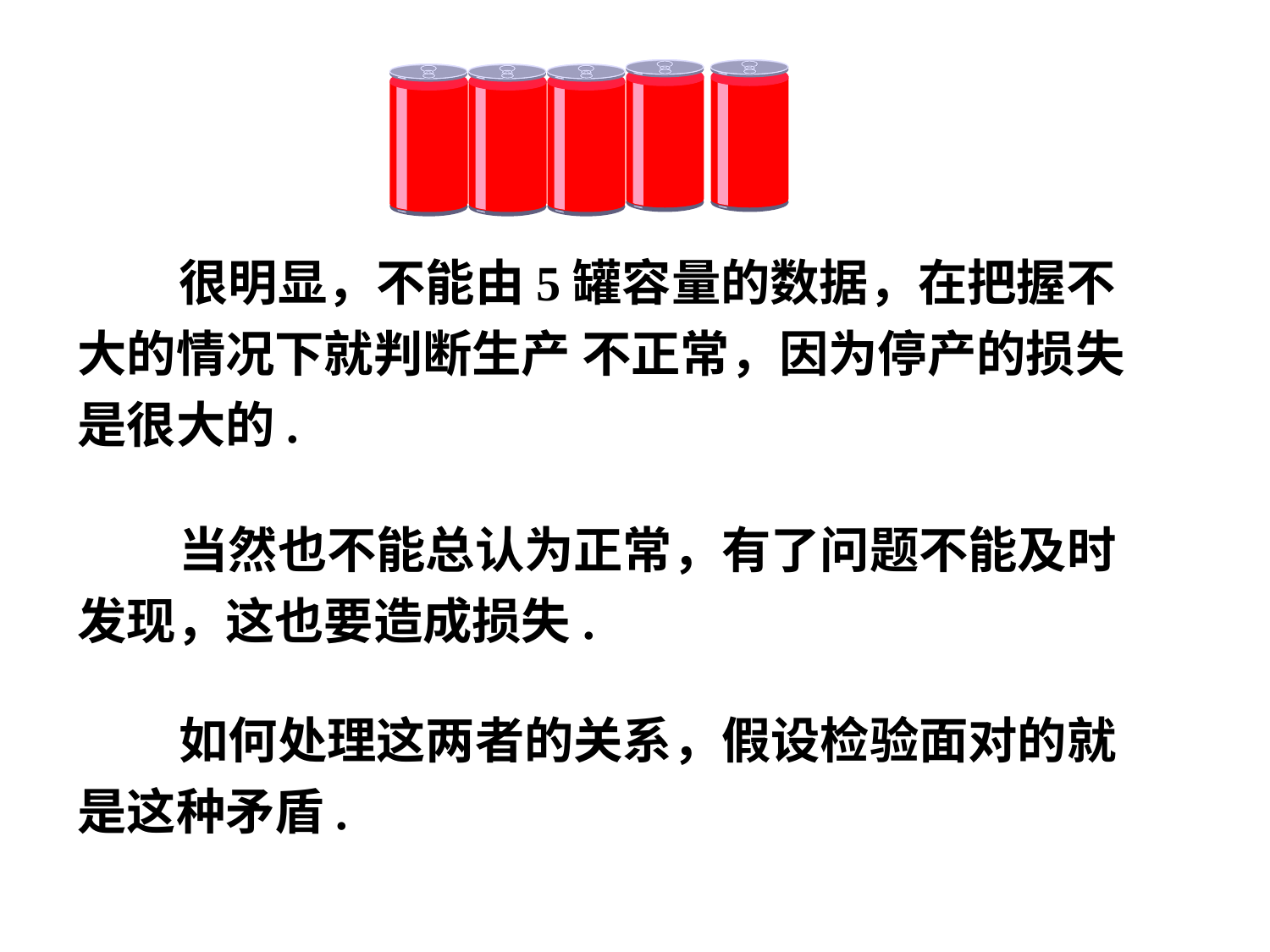

很明显，不能由5罐容量的数据，在把握不大的情况下就判断生产 不正常，因为停产的损失是很大的.
        当然也不能总认为正常，有了问题不能及时发现，这也要造成损失.
        如何处理这两者的关系，假设检验面对的就是这种矛盾.